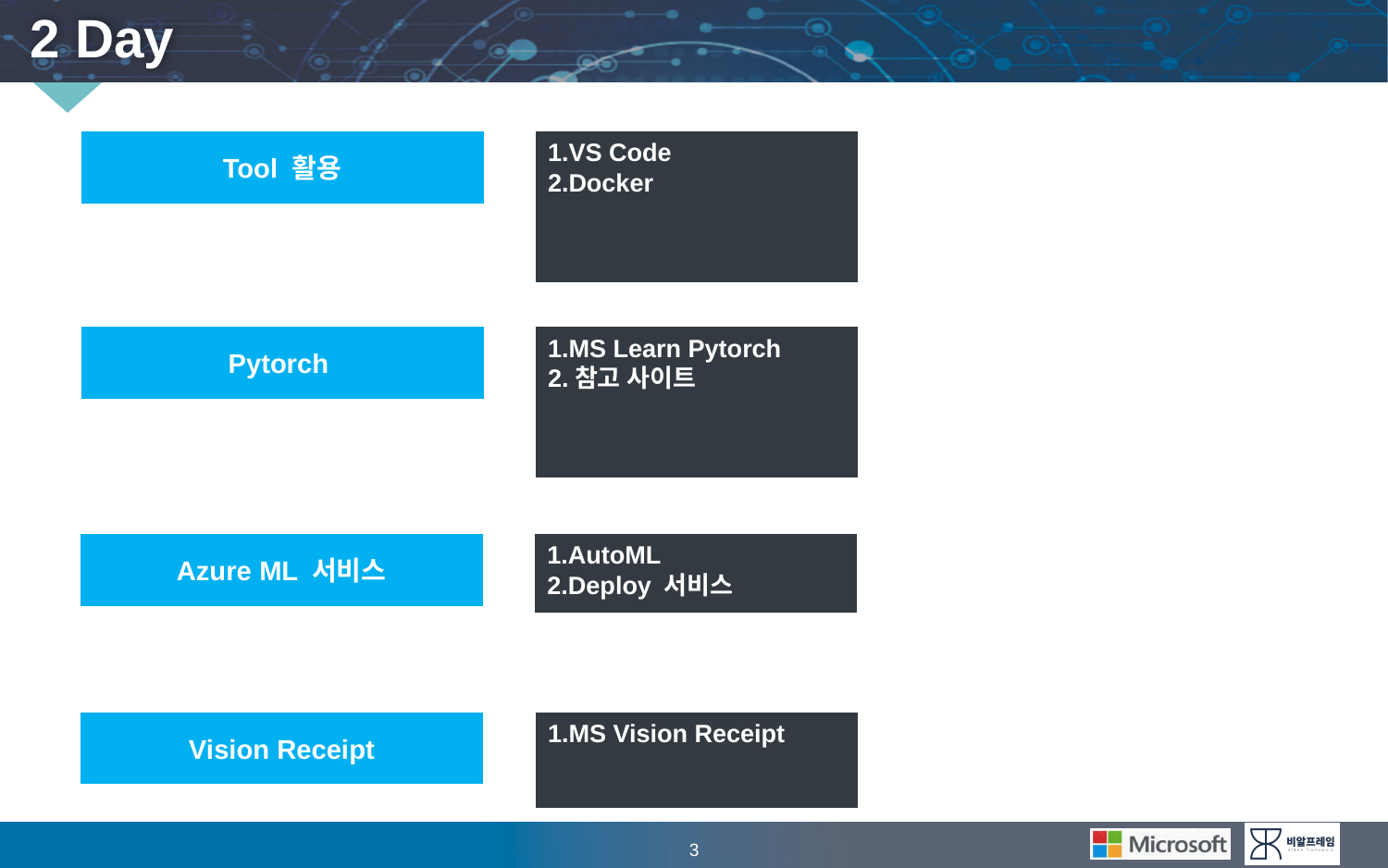

# 2 Day
Tool 활용
1.VS Code
2.Docker
Pytorch
1.MS Learn Pytorch
2.참고 사이트
Azure ML 서비스
1.AutoML
2.Deploy 서비스
Vision Receipt
1.MS Vision Receipt